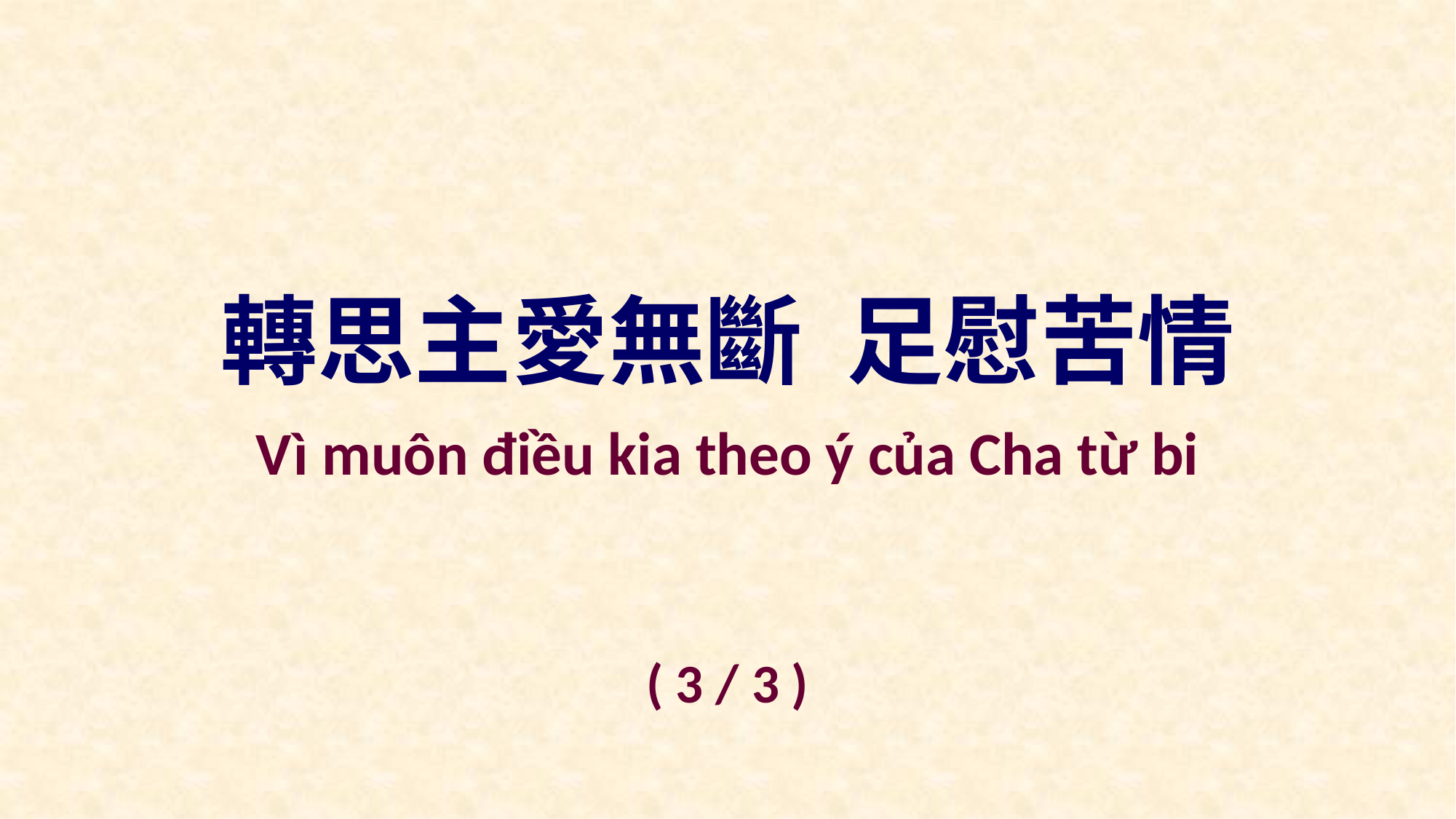

轉思主愛無斷  足慰苦情
Vì muôn điều kia theo ý của Cha từ bi
( 3 / 3 )